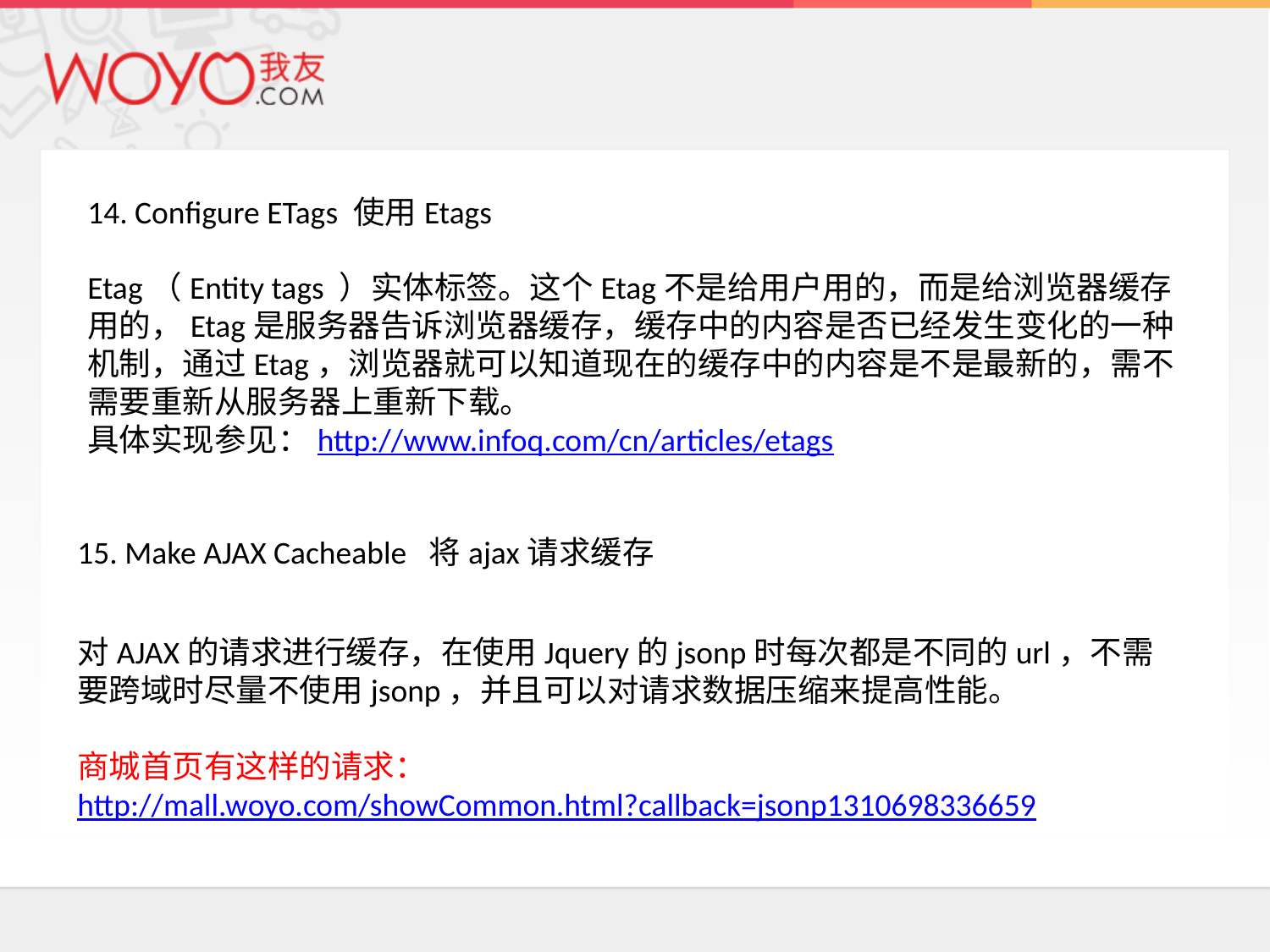

#
14. Configure ETags 使用Etags
Etag（Entity tags ）实体标签。这个Etag不是给用户用的，而是给浏览器缓存用的，Etag是服务器告诉浏览器缓存，缓存中的内容是否已经发生变化的一种机制，通过Etag，浏览器就可以知道现在的缓存中的内容是不是最新的，需不需要重新从服务器上重新下载。
具体实现参见：http://www.infoq.com/cn/articles/etags
15. Make AJAX Cacheable  将ajax请求缓存
对AJAX的请求进行缓存，在使用Jquery的jsonp时每次都是不同的url，不需要跨域时尽量不使用jsonp，并且可以对请求数据压缩来提高性能。

商城首页有这样的请求：
http://mall.woyo.com/showCommon.html?callback=jsonp1310698336659